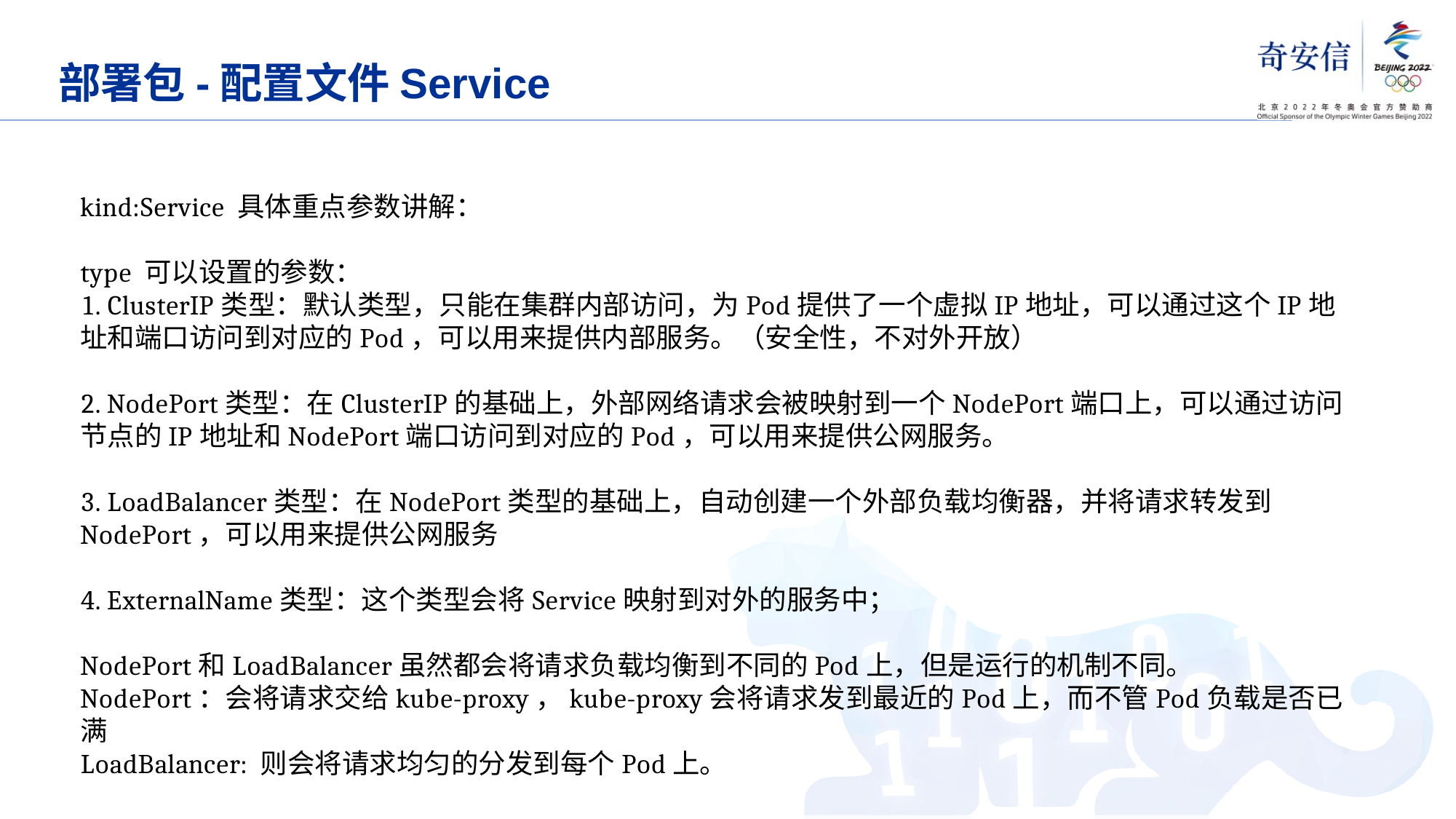

# 部署包-配置文件Service
kind:Service 具体重点参数讲解：
type 可以设置的参数：
1. ClusterIP类型：默认类型，只能在集群内部访问，为Pod提供了一个虚拟IP地址，可以通过这个IP地址和端口访问到对应的Pod，可以用来提供内部服务。（安全性，不对外开放）

2. NodePort类型：在ClusterIP的基础上，外部网络请求会被映射到一个NodePort端口上，可以通过访问节点的IP地址和NodePort端口访问到对应的Pod，可以用来提供公网服务。

3. LoadBalancer类型：在NodePort类型的基础上，自动创建一个外部负载均衡器，并将请求转发到NodePort，可以用来提供公网服务
4. ExternalName类型：这个类型会将Service映射到对外的服务中；

NodePort和LoadBalancer虽然都会将请求负载均衡到不同的Pod上，但是运行的机制不同。
NodePort：会将请求交给kube-proxy，kube-proxy会将请求发到最近的Pod上，而不管Pod负载是否已满
LoadBalancer: 则会将请求均匀的分发到每个Pod上。